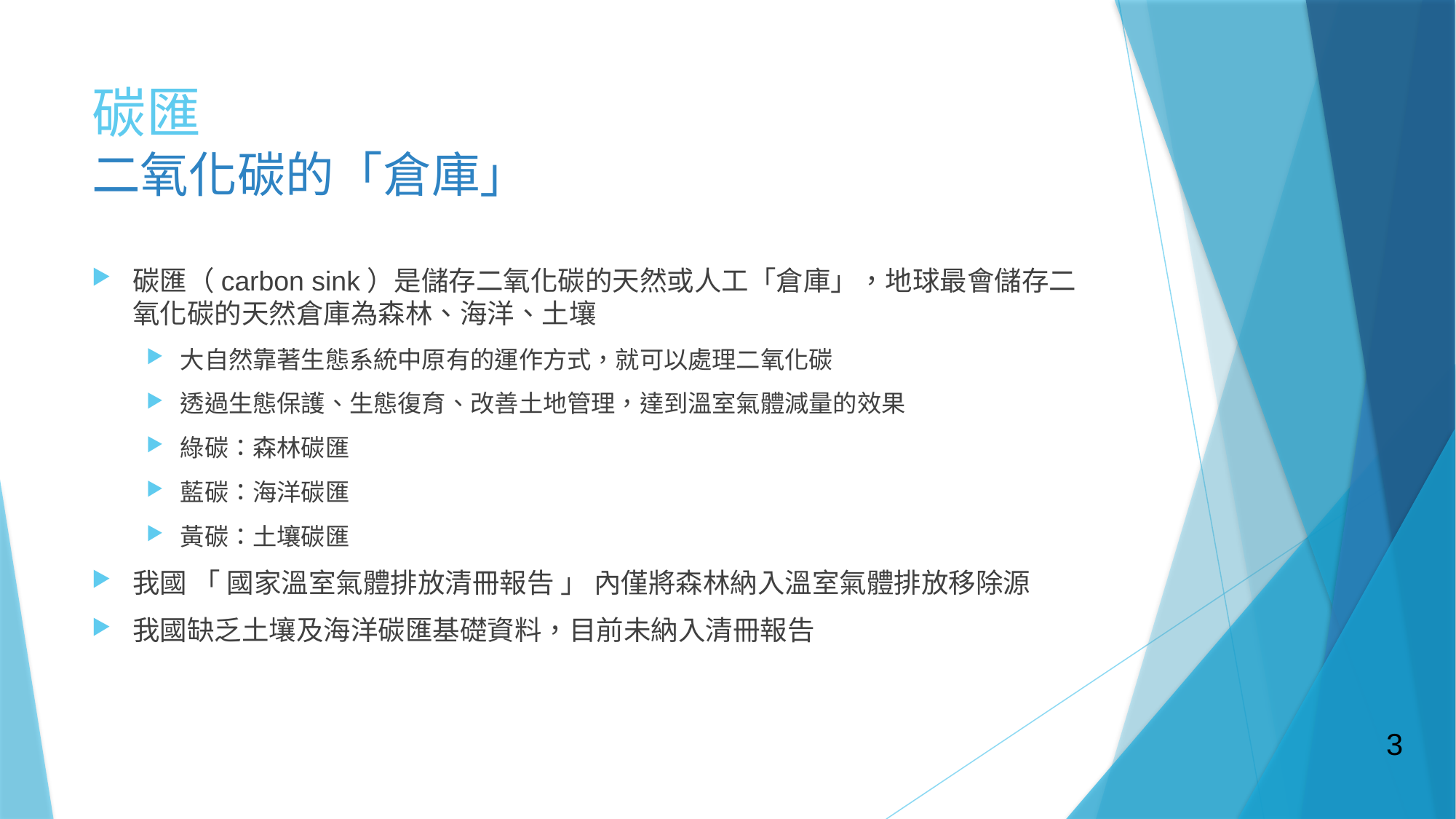

# 碳匯 二氧化碳的「倉庫」
碳匯（carbon sink）是儲存二氧化碳的天然或人工「倉庫」，地球最會儲存二氧化碳的天然倉庫為森林、海洋、土壤
大自然靠著生態系統中原有的運作方式，就可以處理二氧化碳
透過生態保護、生態復育、改善土地管理，達到溫室氣體減量的效果
綠碳：森林碳匯
藍碳：海洋碳匯
黃碳：土壤碳匯
我國 「 國家溫室氣體排放清冊報告 」 內僅將森林納入溫室氣體排放移除源
我國缺乏土壤及海洋碳匯基礎資料，目前未納入清冊報告
3